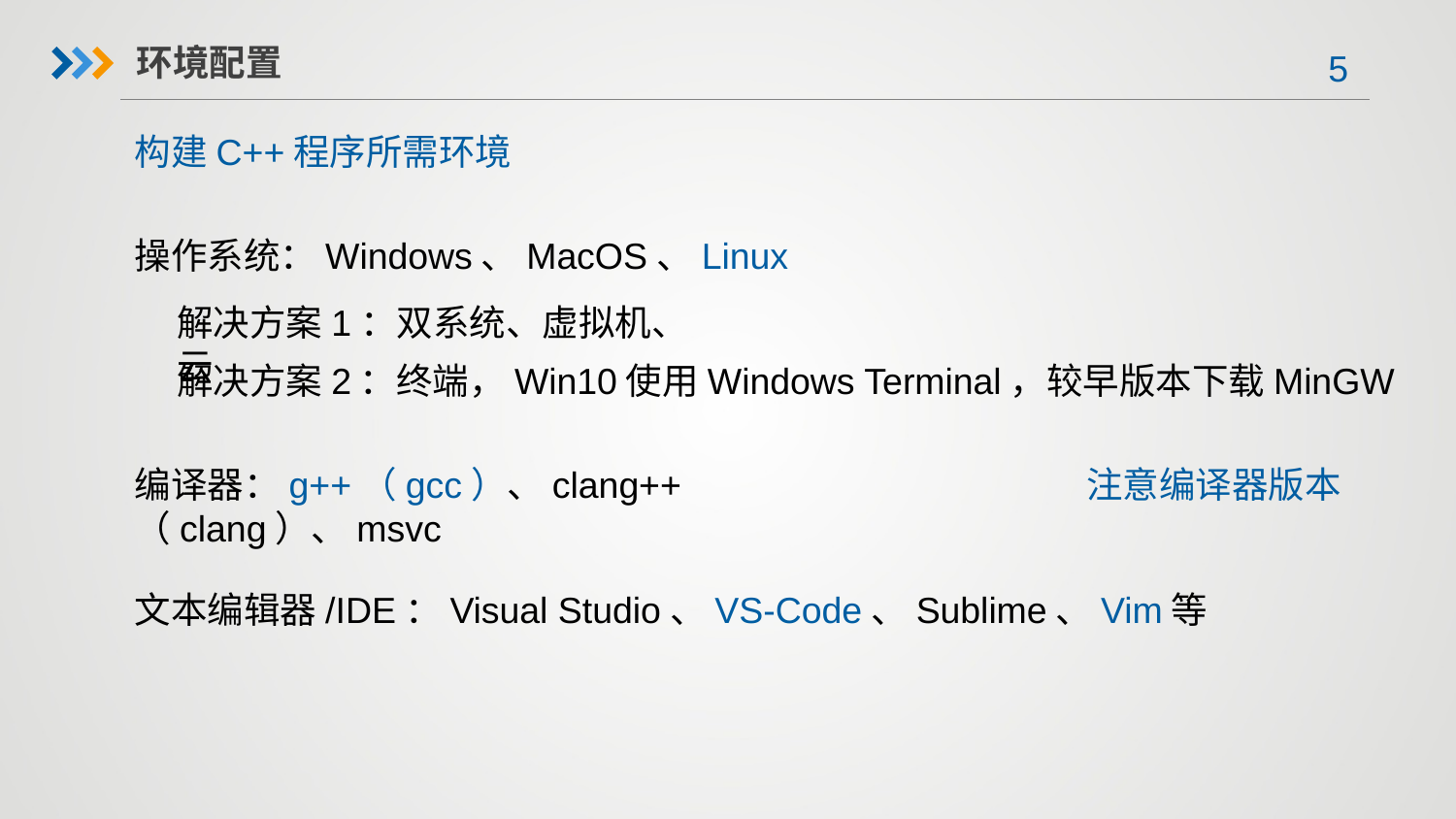

环境配置
构建C++程序所需环境
操作系统：Windows、MacOS、Linux
解决方案1：双系统、虚拟机、云
解决方案2：终端，Win10使用Windows Terminal，较早版本下载MinGW
注意编译器版本
编译器：g++（gcc）、clang++（clang）、msvc
文本编辑器/IDE：Visual Studio、VS-Code、Sublime、Vim等